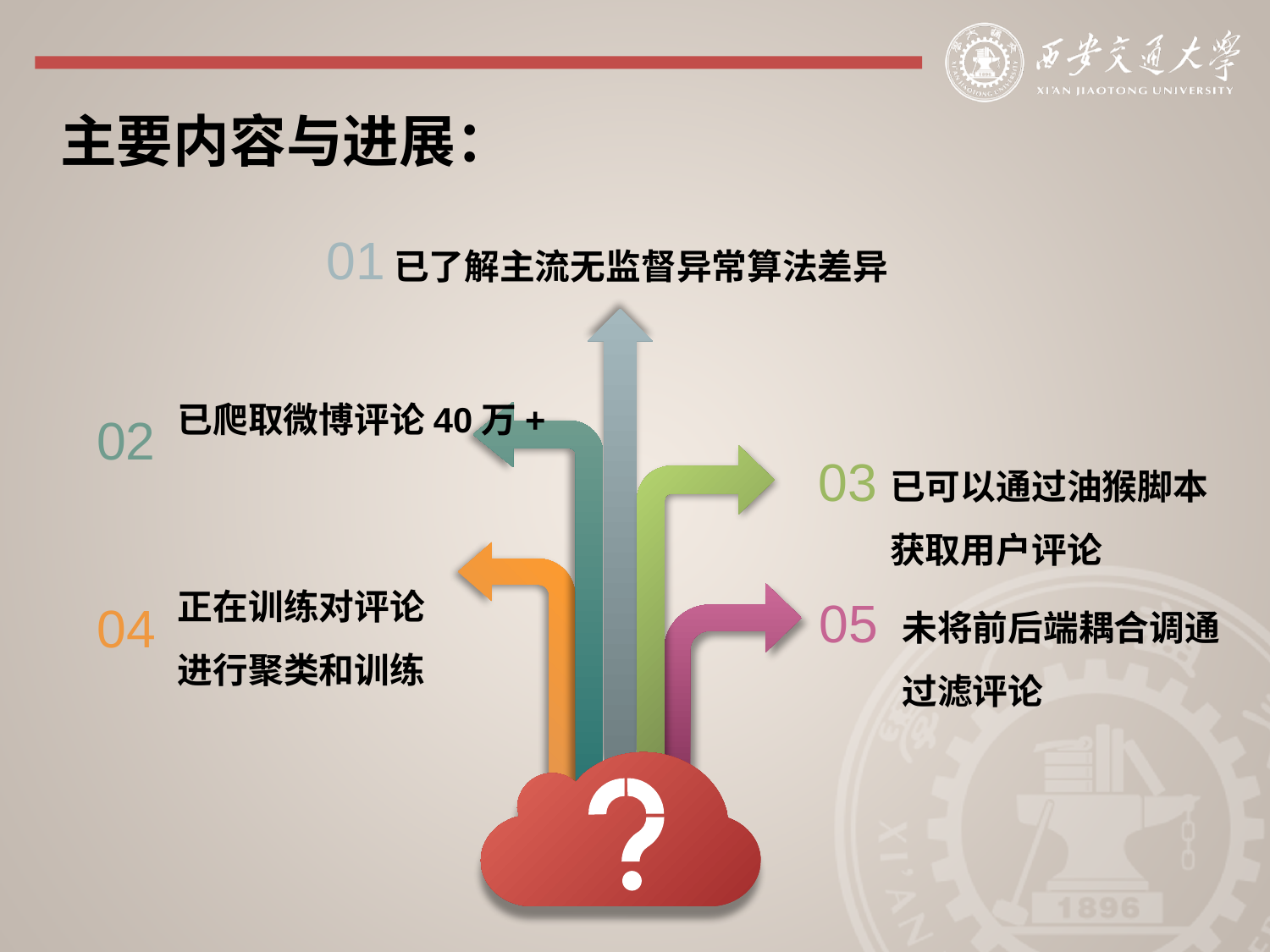

主要内容与进展：

已了解主流无监督异常算法差异
01

已爬取微博评论40万+
02
已可以通过油猴脚本
获取用户评论
03
正在训练对评论进行聚类和训练
未将前后端耦合调通
过滤评论
05
04